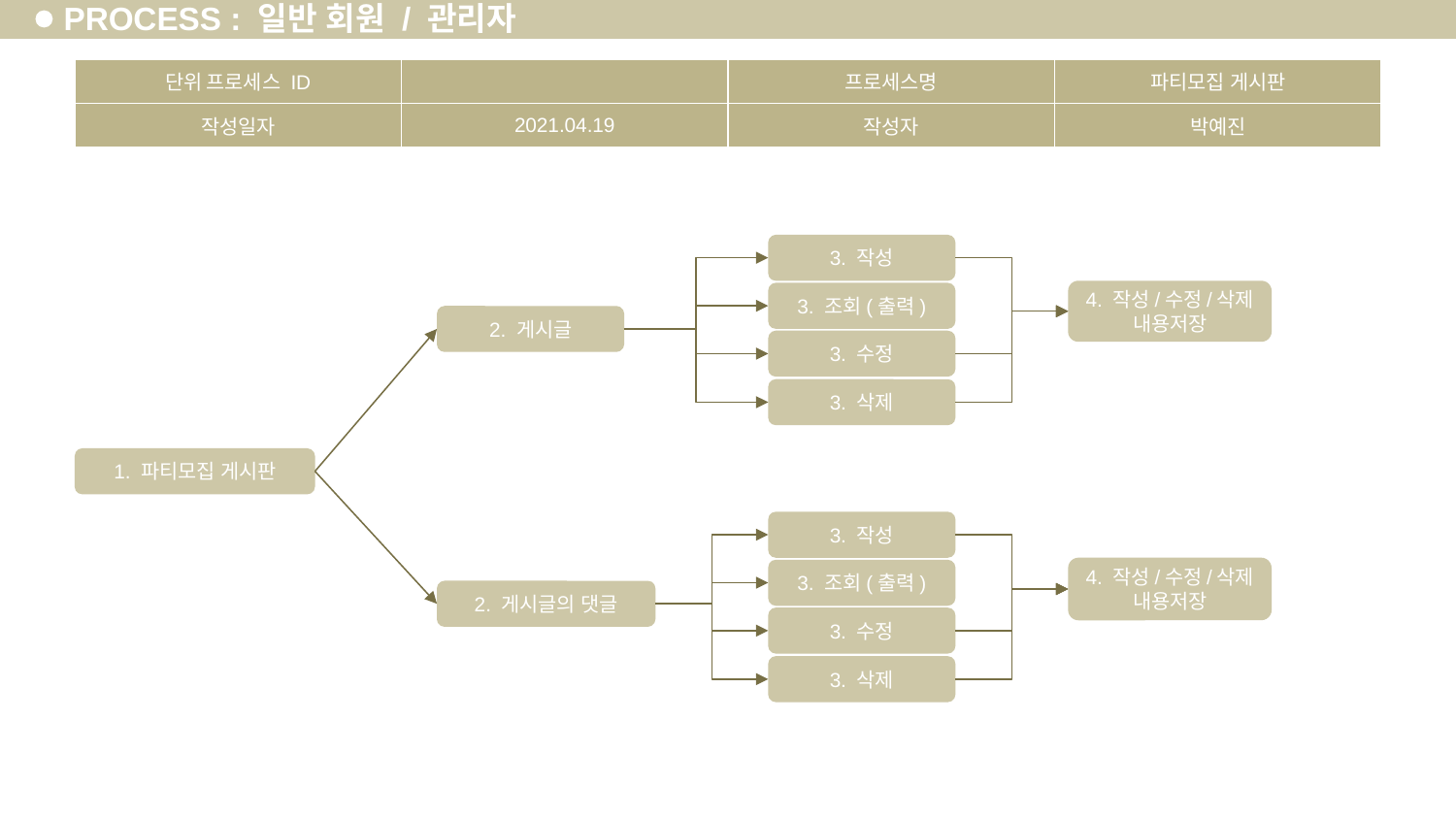

PROCESS : 일반 회원 / 관리자
| 단위 프로세스 ID |  | 프로세스명 | 파티모집 게시판 |
| --- | --- | --- | --- |
| 작성일자 | 2021.04.19 | 작성자 | 박예진 |
3. 작성
4. 작성/수정/삭제 내용저장
3. 조회(출력)
2. 게시글
3. 수정
3. 삭제
1. 파티모집 게시판
3. 작성
4. 작성/수정/삭제 내용저장
3. 조회(출력)
2. 게시글의 댓글
3. 수정
3. 삭제